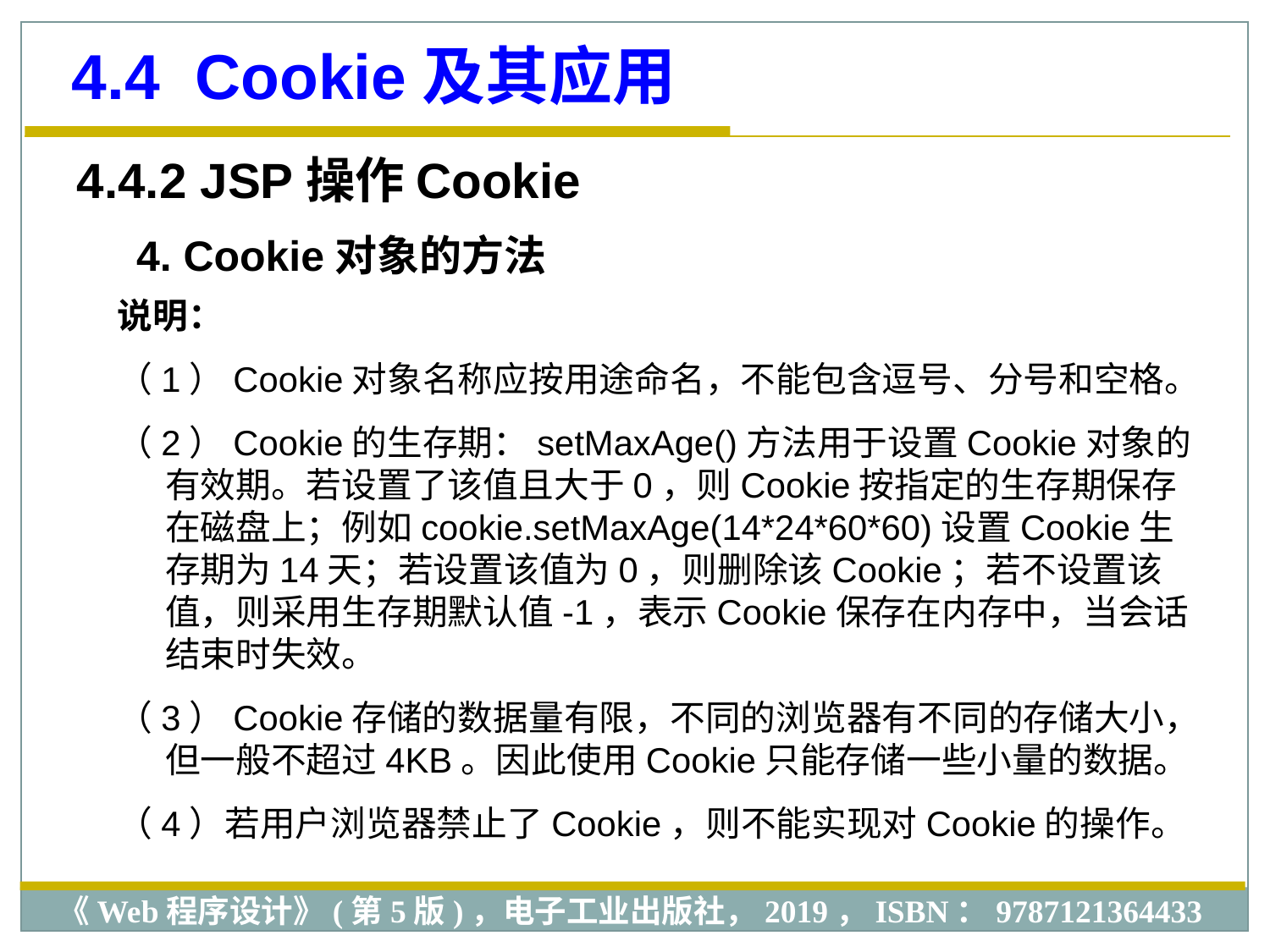

4.4  Cookie及其应用
4.4.2 JSP操作Cookie
4. Cookie对象的方法
说明：
（1）Cookie对象名称应按用途命名，不能包含逗号、分号和空格。
（2）Cookie的生存期：setMaxAge()方法用于设置Cookie对象的有效期。若设置了该值且大于0，则Cookie按指定的生存期保存在磁盘上；例如cookie.setMaxAge(14*24*60*60)设置Cookie生存期为14天；若设置该值为0，则删除该Cookie；若不设置该值，则采用生存期默认值-1，表示Cookie保存在内存中，当会话结束时失效。
（3）Cookie存储的数据量有限，不同的浏览器有不同的存储大小，但一般不超过4KB。因此使用Cookie只能存储一些小量的数据。
（4）若用户浏览器禁止了Cookie，则不能实现对Cookie的操作。